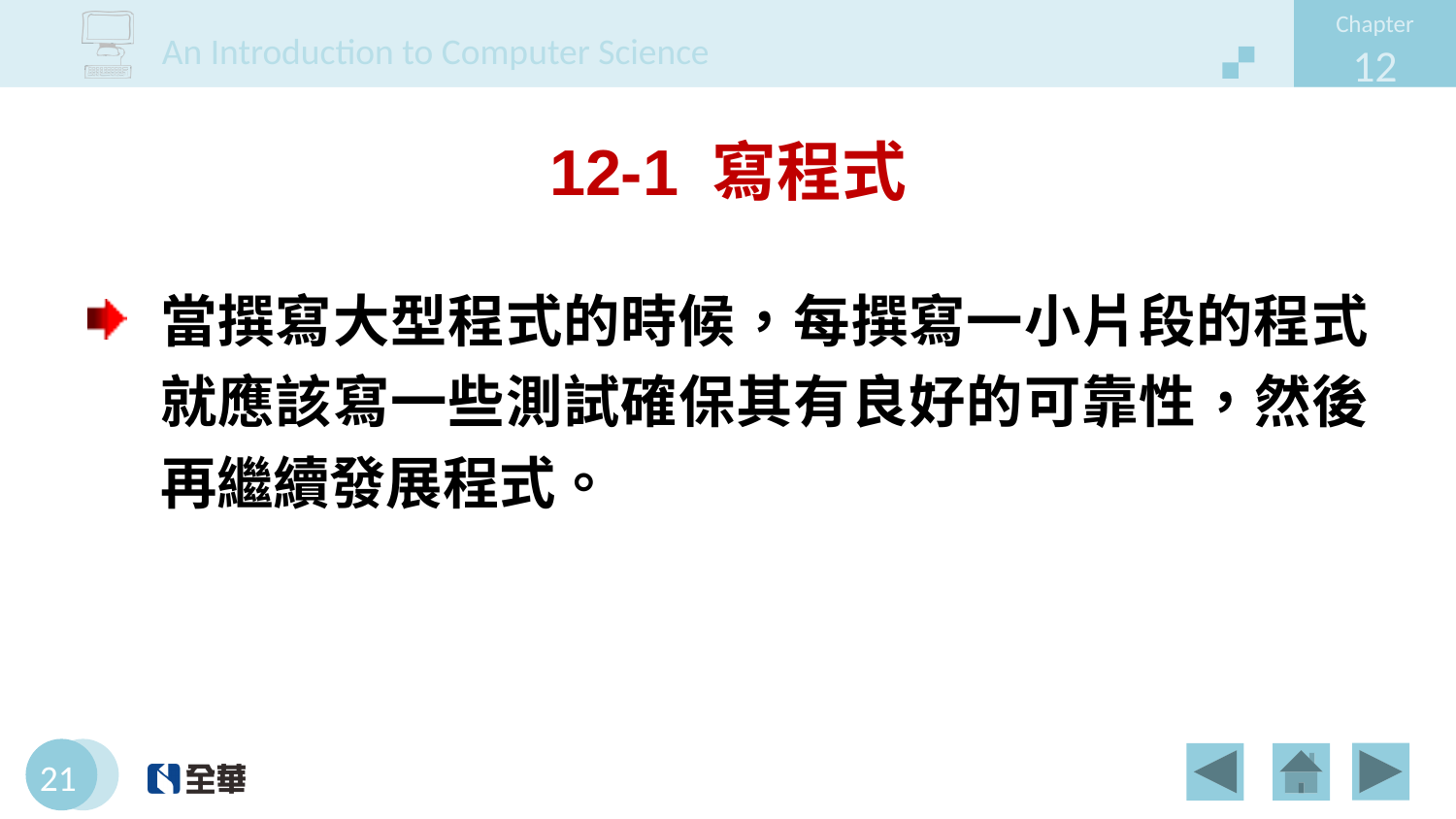

# 12-1 寫程式
當撰寫大型程式的時候，每撰寫一小片段的程式就應該寫一些測試確保其有良好的可靠性，然後再繼續發展程式。